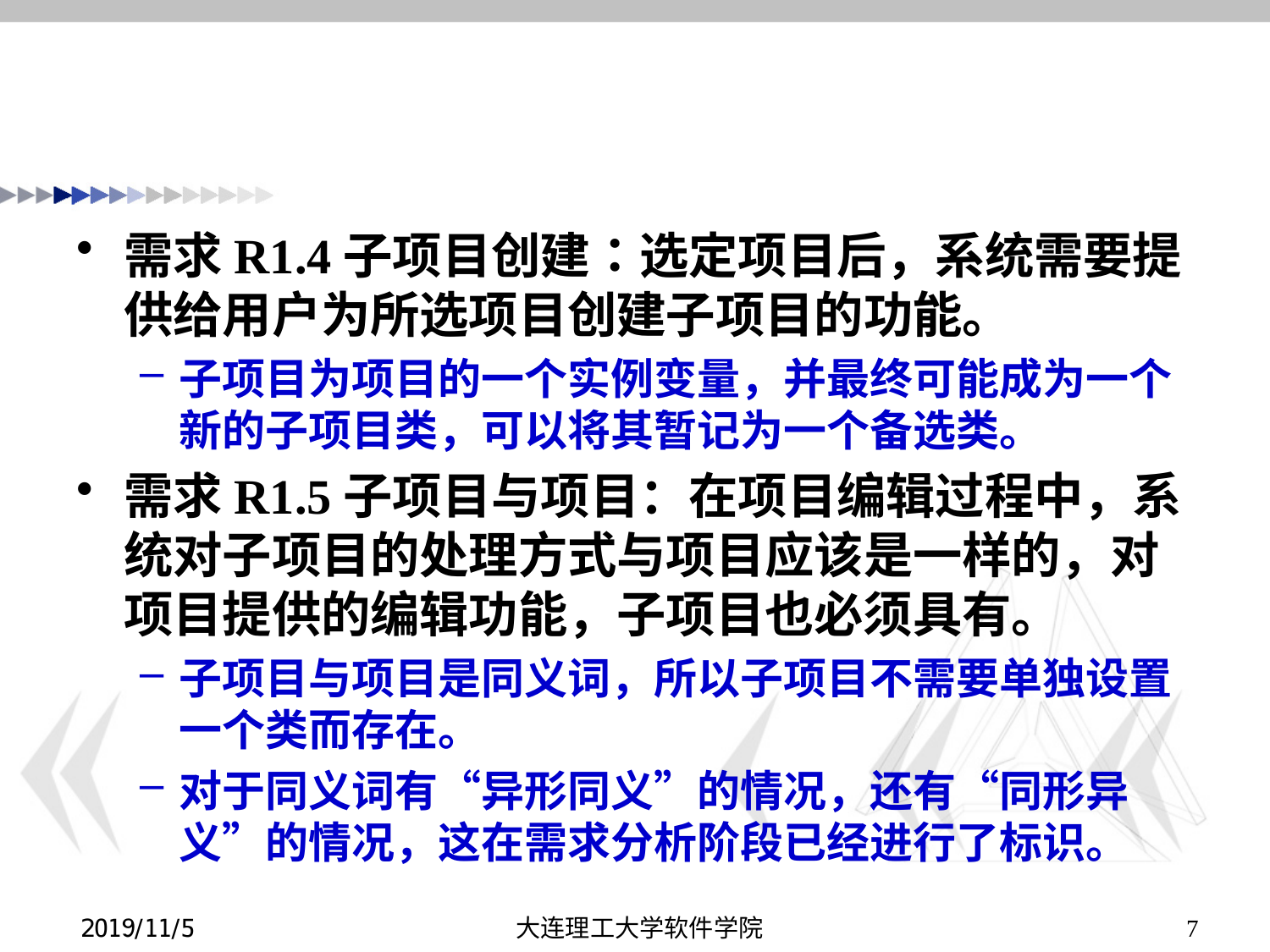

# 需求R1.4子项目创建：选定项目后，系统需要提供给用户为所选项目创建子项目的功能。
子项目为项目的一个实例变量，并最终可能成为一个新的子项目类，可以将其暂记为一个备选类。
需求R1.5子项目与项目：在项目编辑过程中，系统对子项目的处理方式与项目应该是一样的，对项目提供的编辑功能，子项目也必须具有。
子项目与项目是同义词，所以子项目不需要单独设置一个类而存在。
对于同义词有“异形同义”的情况，还有“同形异义”的情况，这在需求分析阶段已经进行了标识。
2019/11/5
大连理工大学软件学院
7